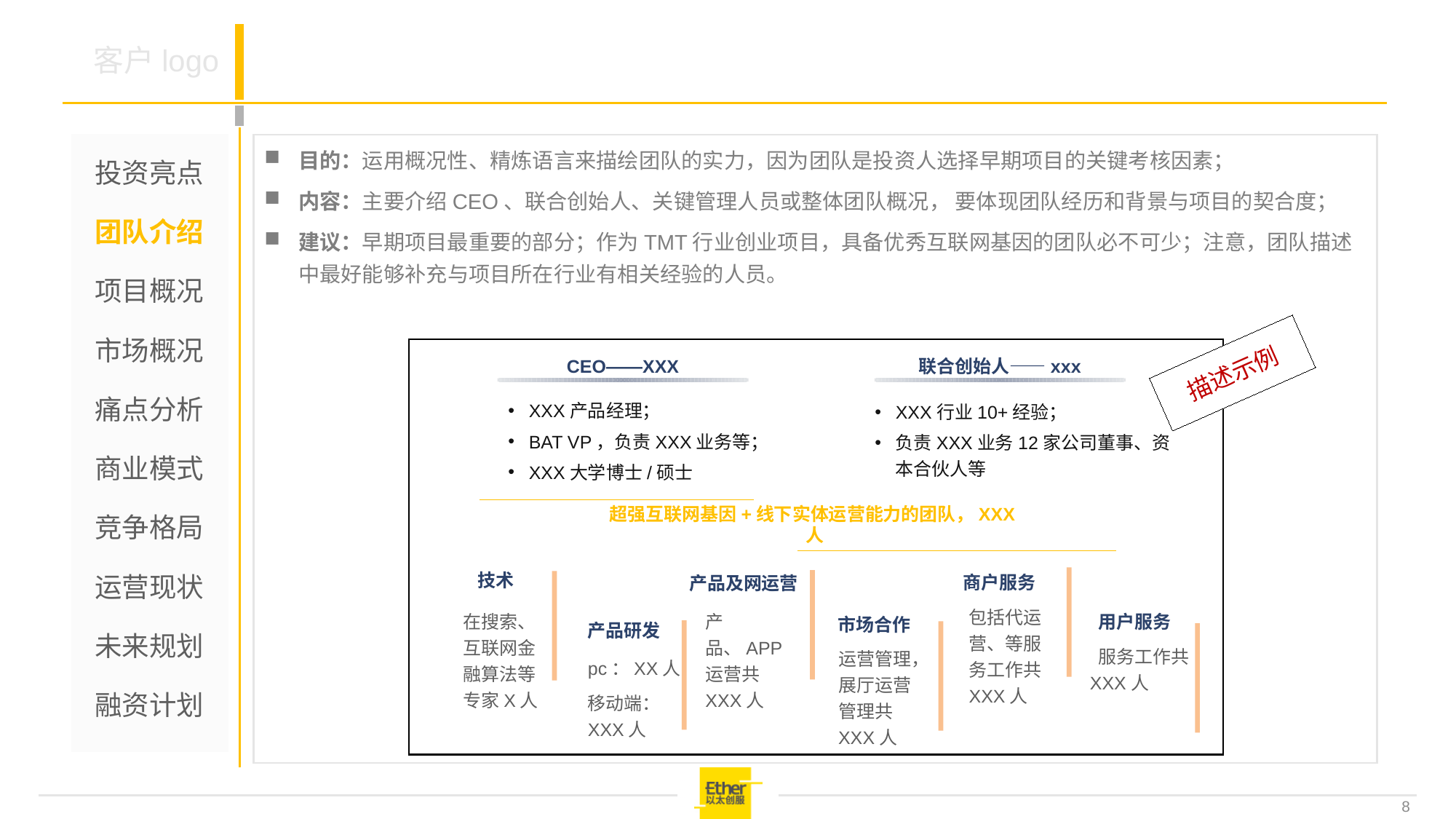

#
目的：运用概况性、精炼语言来描绘团队的实力，因为团队是投资人选择早期项目的关键考核因素；
内容：主要介绍CEO、联合创始人、关键管理人员或整体团队概况， 要体现团队经历和背景与项目的契合度；
建议：早期项目最重要的部分；作为TMT行业创业项目，具备优秀互联网基因的团队必不可少；注意，团队描述中最好能够补充与项目所在行业有相关经验的人员。

投资亮点
团队介绍
项目概况
市场概况
痛点分析
商业模式
竞争格局
运营现状
未来规划
融资计划

CEO——XXX
联合创始人——xxx

XXX产品经理；
BAT VP，负责XXX业务等；
XXX大学博士/硕士

XXX行业10+经验；
负责XXX业务12家公司董事、资本合伙人等

超强互联网基因+线下实体运营能力的团队，XXX人

技术

商户服务
产品及网运营
包括代运营、等服务工作共XXX人
产品、APP运营共XXX人
在搜索、互联网金融算法等专家X人
用户服务
市场合作
产品研发
 服务工作共XXX人
运营管理，展厅运营管理共XXX人
pc：XX人
移动端：XXX人
描述示例
8